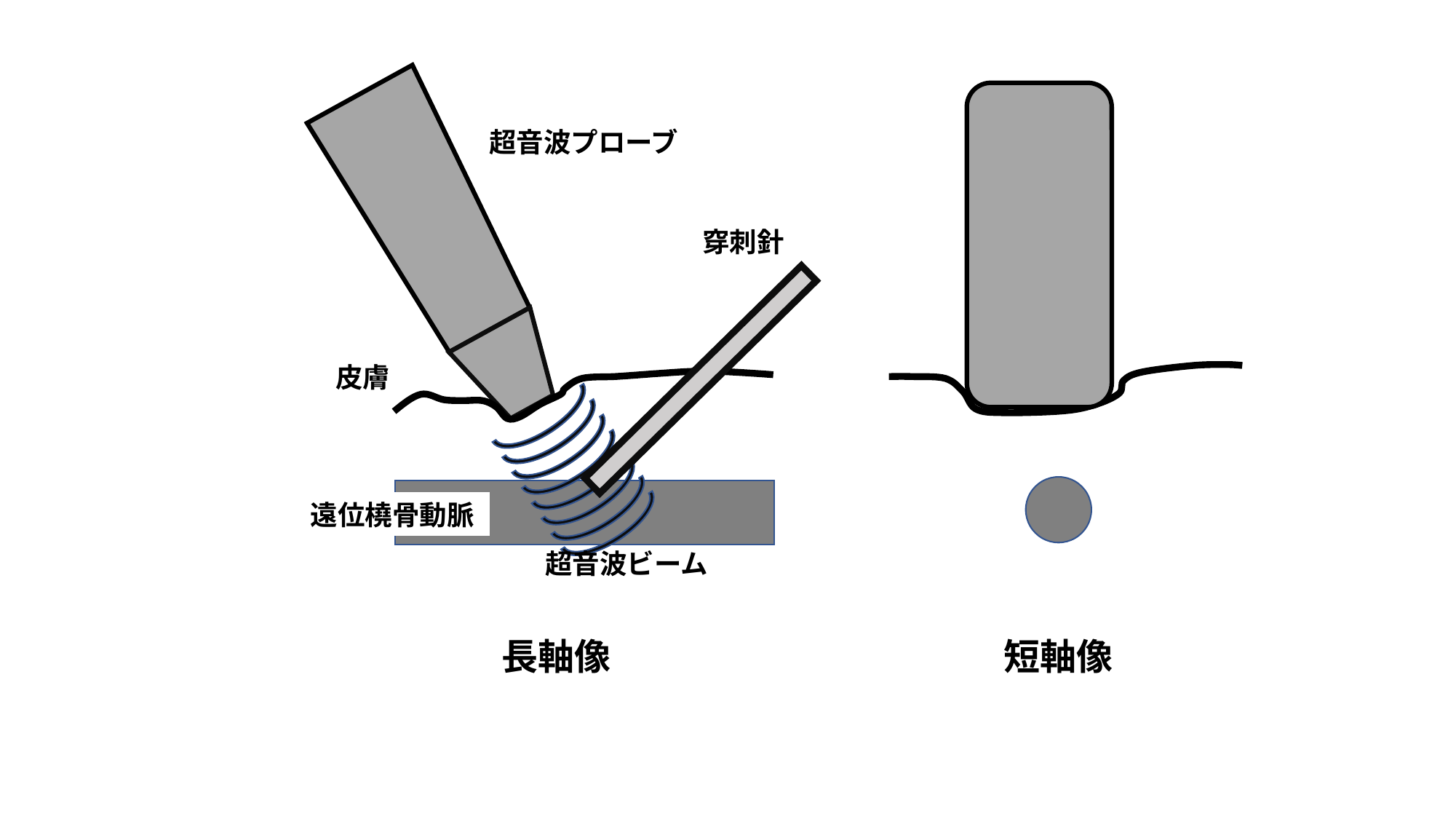

超音波プローブ
皮膚
遠位橈骨動脈
超音波ビーム
穿刺針

長軸像
短軸像